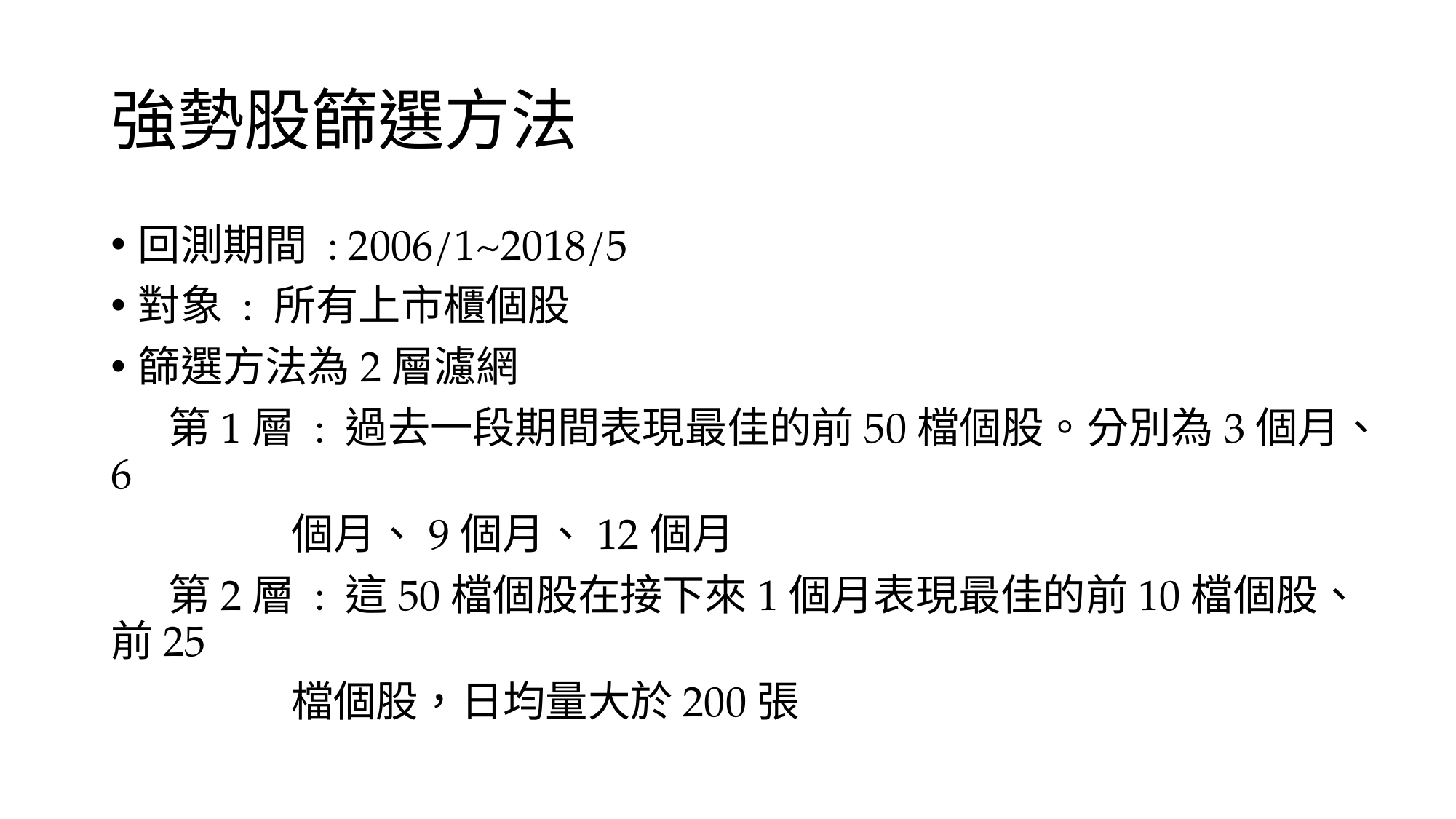

# 強勢股篩選方法
回測期間 : 2006/1~2018/5
對象 : 所有上市櫃個股
篩選方法為2層濾網
     第1層 : 過去一段期間表現最佳的前50檔個股。分別為3個月、6
                  個月、9個月、12個月
     第2層 : 這50檔個股在接下來1個月表現最佳的前10檔個股、前25
                  檔個股，日均量大於200張